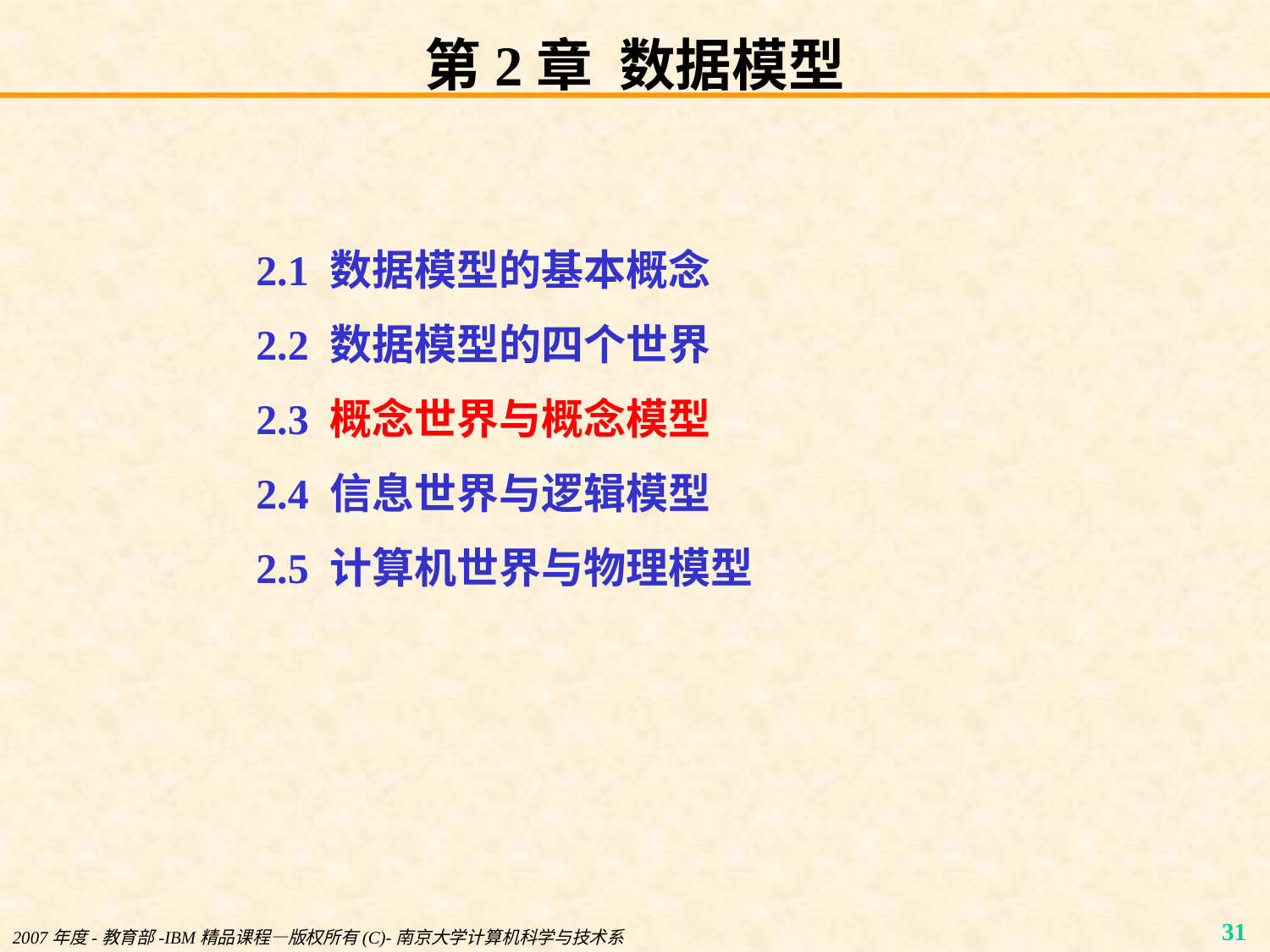

# 第2章  数据模型
2.1 数据模型的基本概念
2.2 数据模型的四个世界
2.3 概念世界与概念模型
2.4 信息世界与逻辑模型
2.5 计算机世界与物理模型
31
2007年度-教育部-IBM精品课程—版权所有(C)-南京大学计算机科学与技术系